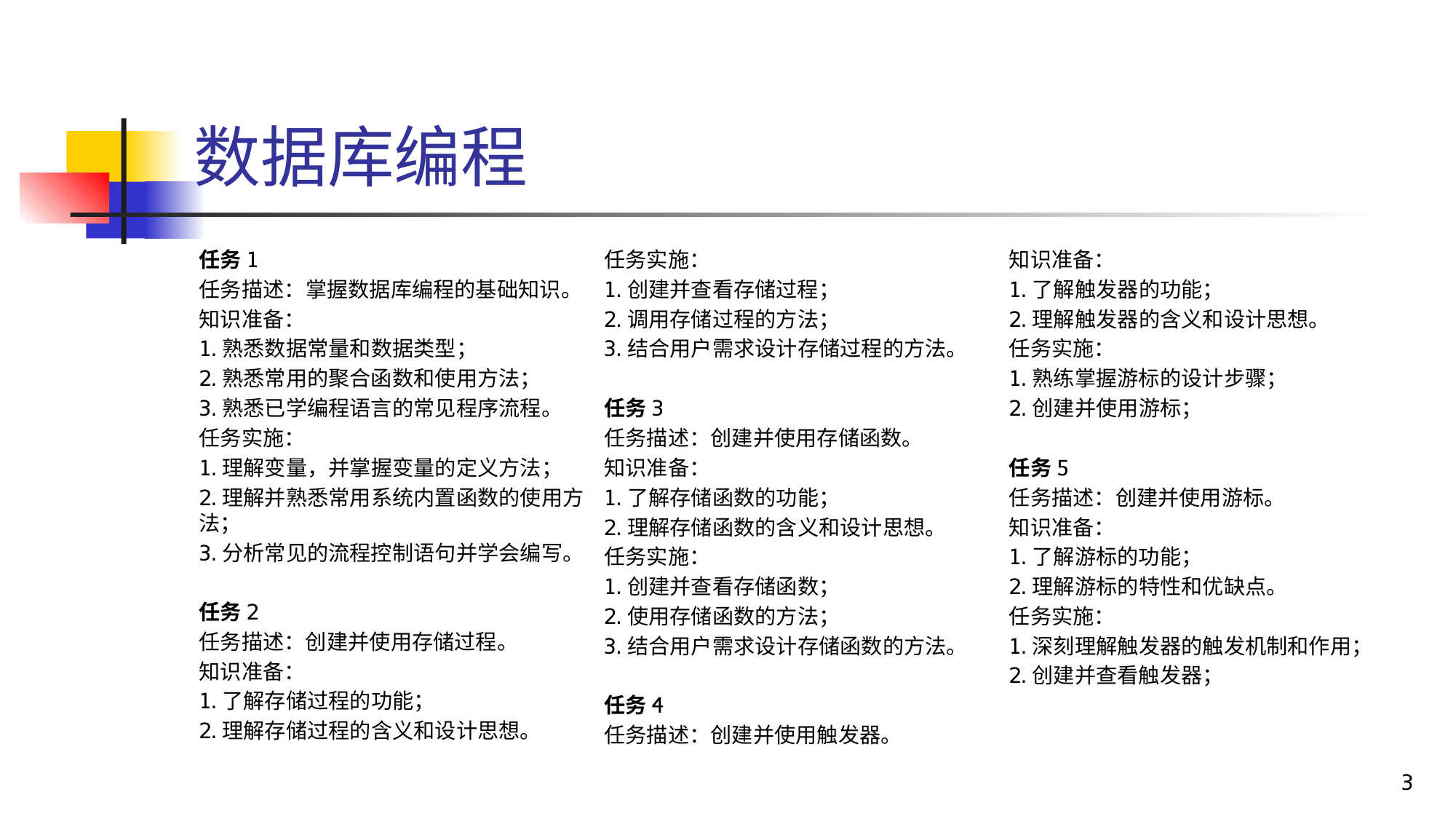

# 数据库编程
任务1
任务描述：掌握数据库编程的基础知识。
知识准备：
1.熟悉数据常量和数据类型；
2.熟悉常用的聚合函数和使用方法；
3.熟悉已学编程语言的常见程序流程。
任务实施：
1.理解变量，并掌握变量的定义方法；
2.理解并熟悉常用系统内置函数的使用方法；
3.分析常见的流程控制语句并学会编写。

任务2
任务描述：创建并使用存储过程。
知识准备：
1.了解存储过程的功能；
2.理解存储过程的含义和设计思想。
任务实施：
1.创建并查看存储过程；
2.调用存储过程的方法；
3.结合用户需求设计存储过程的方法。

任务3
任务描述：创建并使用存储函数。
知识准备：
1.了解存储函数的功能；
2.理解存储函数的含义和设计思想。
任务实施：
1.创建并查看存储函数；
2.使用存储函数的方法；
3.结合用户需求设计存储函数的方法。

任务4
任务描述：创建并使用触发器。
知识准备：
1.了解触发器的功能；
2.理解触发器的含义和设计思想。
任务实施：
1.熟练掌握游标的设计步骤；
2.创建并使用游标；

任务5
任务描述：创建并使用游标。
知识准备：
1.了解游标的功能；
2.理解游标的特性和优缺点。
任务实施：
1.深刻理解触发器的触发机制和作用；
2.创建并查看触发器；

3